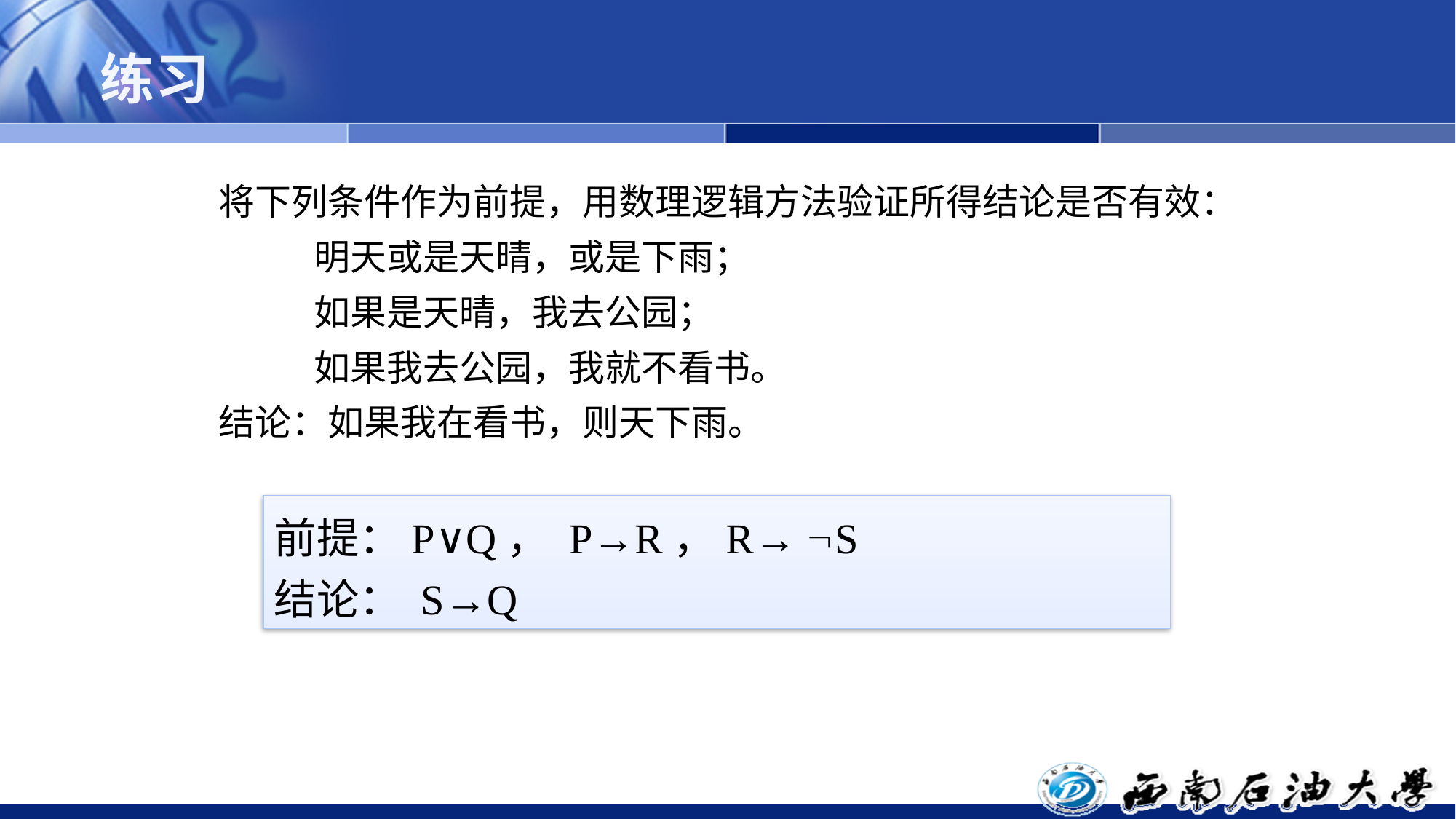

# 练习
将下列条件作为前提，用数理逻辑方法验证所得结论是否有效：
明天或是天晴，或是下雨；
如果是天晴，我去公园；
如果我去公园，我就不看书。
结论：如果我在看书，则天下雨。
前提：P∨Q， P→R，R→ ¬S
结论： S→Q